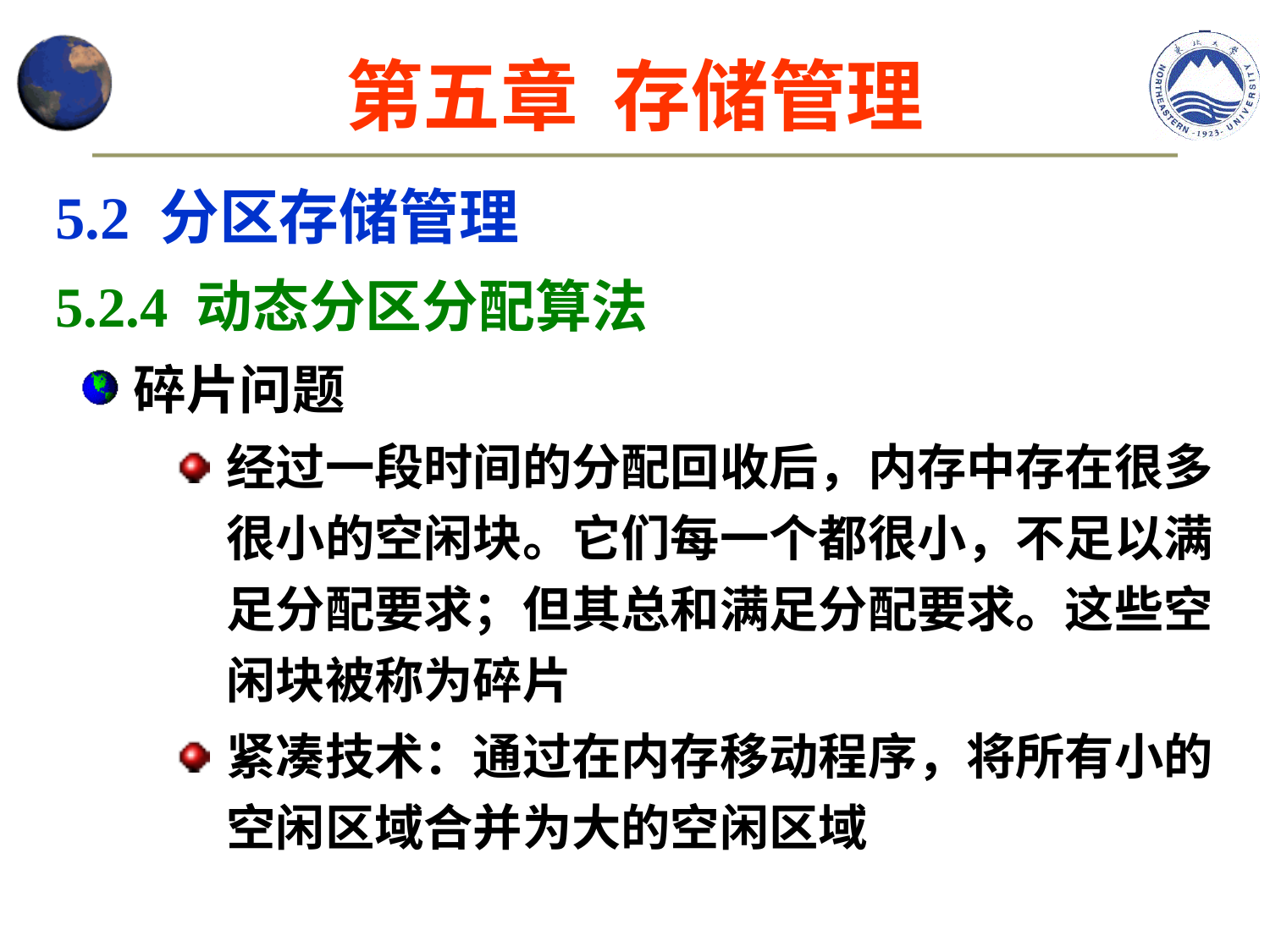

第五章  存储管理
5.2 分区存储管理
5.2.4 动态分区分配算法
碎片问题
经过一段时间的分配回收后，内存中存在很多很小的空闲块。它们每一个都很小，不足以满足分配要求；但其总和满足分配要求。这些空闲块被称为碎片
紧凑技术：通过在内存移动程序，将所有小的空闲区域合并为大的空闲区域